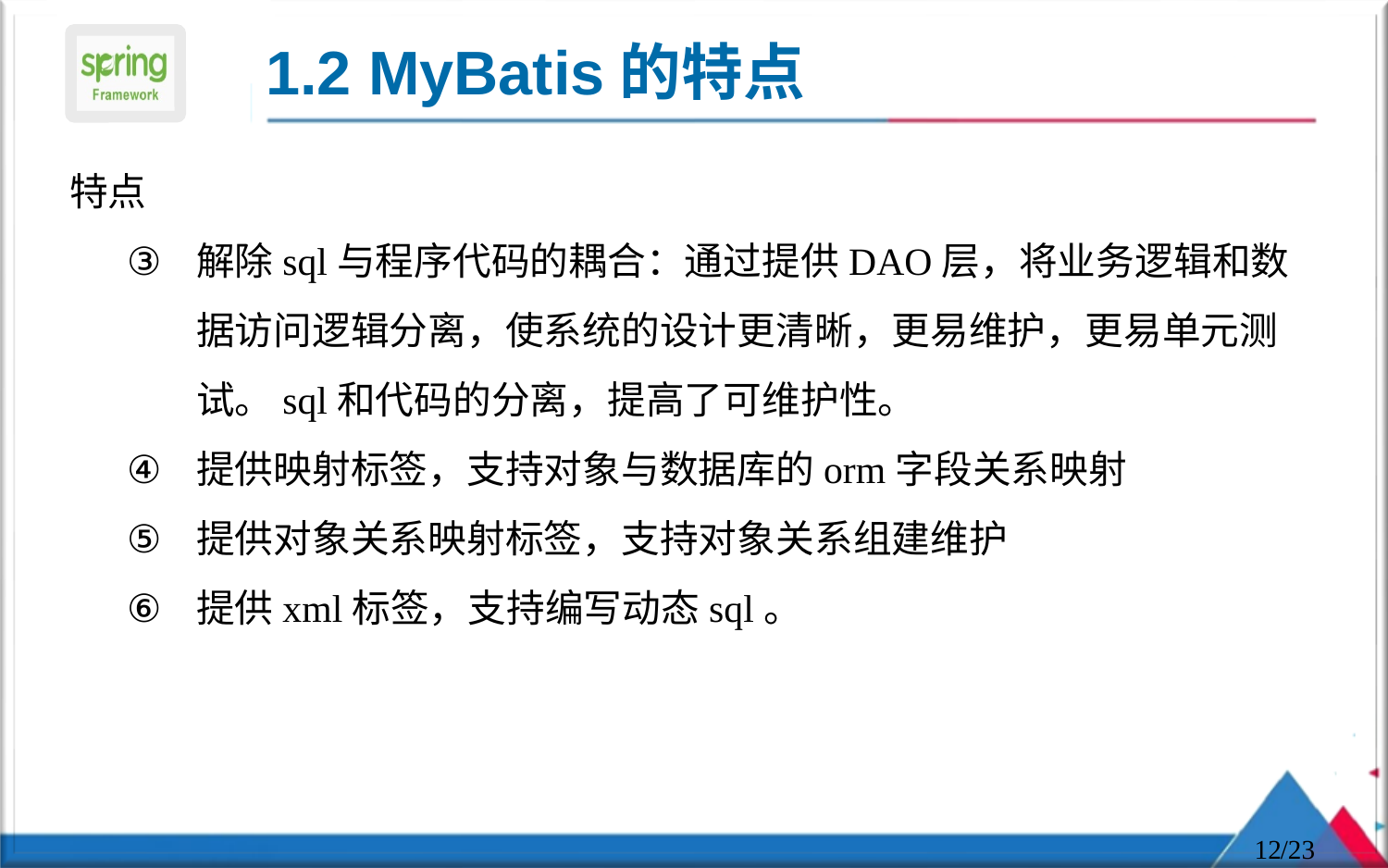

# 1.2 MyBatis的特点
特点
解除sql与程序代码的耦合：通过提供DAO层，将业务逻辑和数据访问逻辑分离，使系统的设计更清晰，更易维护，更易单元测试。sql和代码的分离，提高了可维护性。
提供映射标签，支持对象与数据库的orm字段关系映射
提供对象关系映射标签，支持对象关系组建维护
提供xml标签，支持编写动态sql。

12
/23